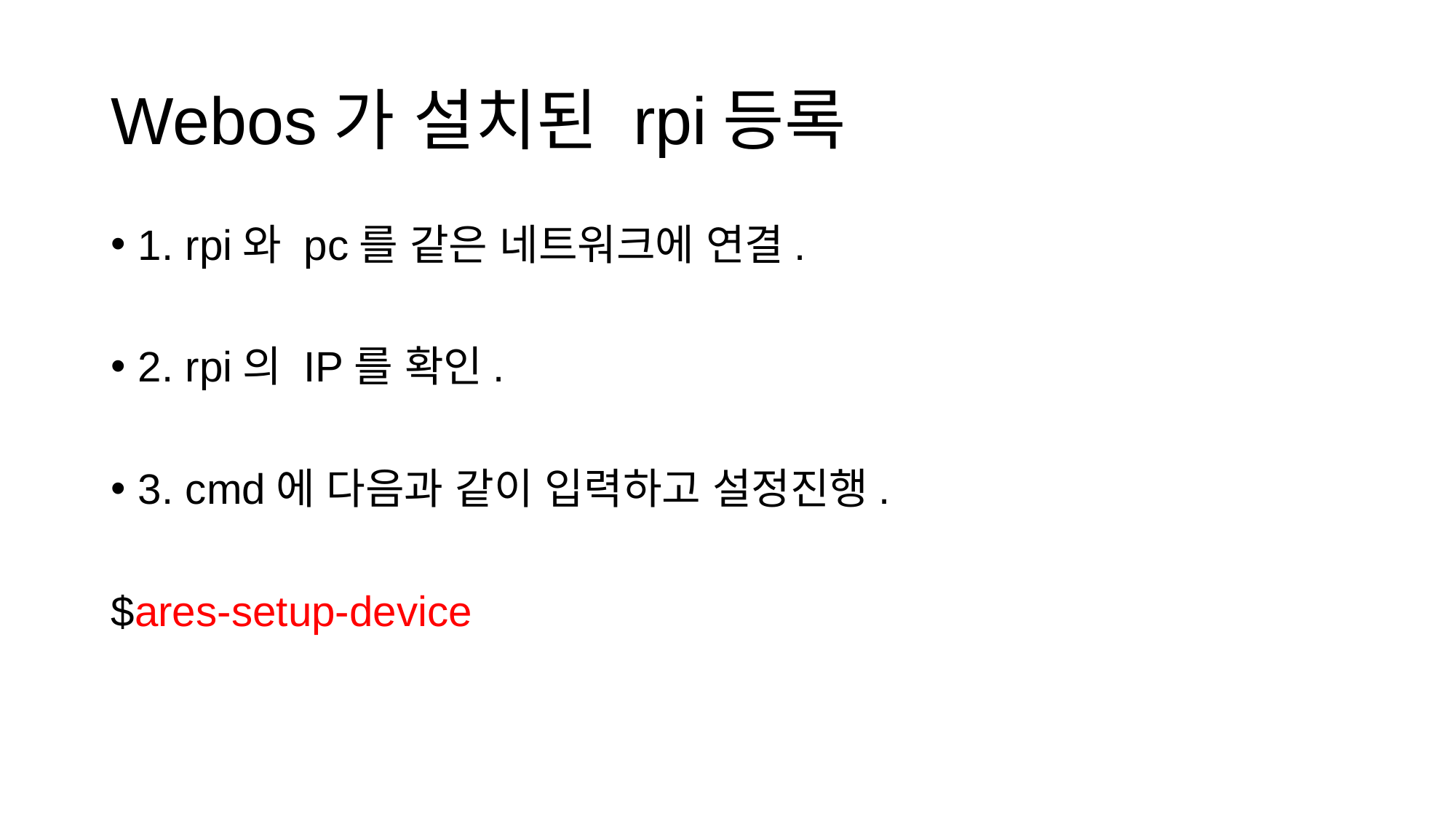

# Webos가 설치된 rpi등록
1. rpi와 pc를 같은 네트워크에 연결.

2. rpi의 IP를 확인.

3. cmd에 다음과 같이 입력하고 설정진행.

$ares-setup-device